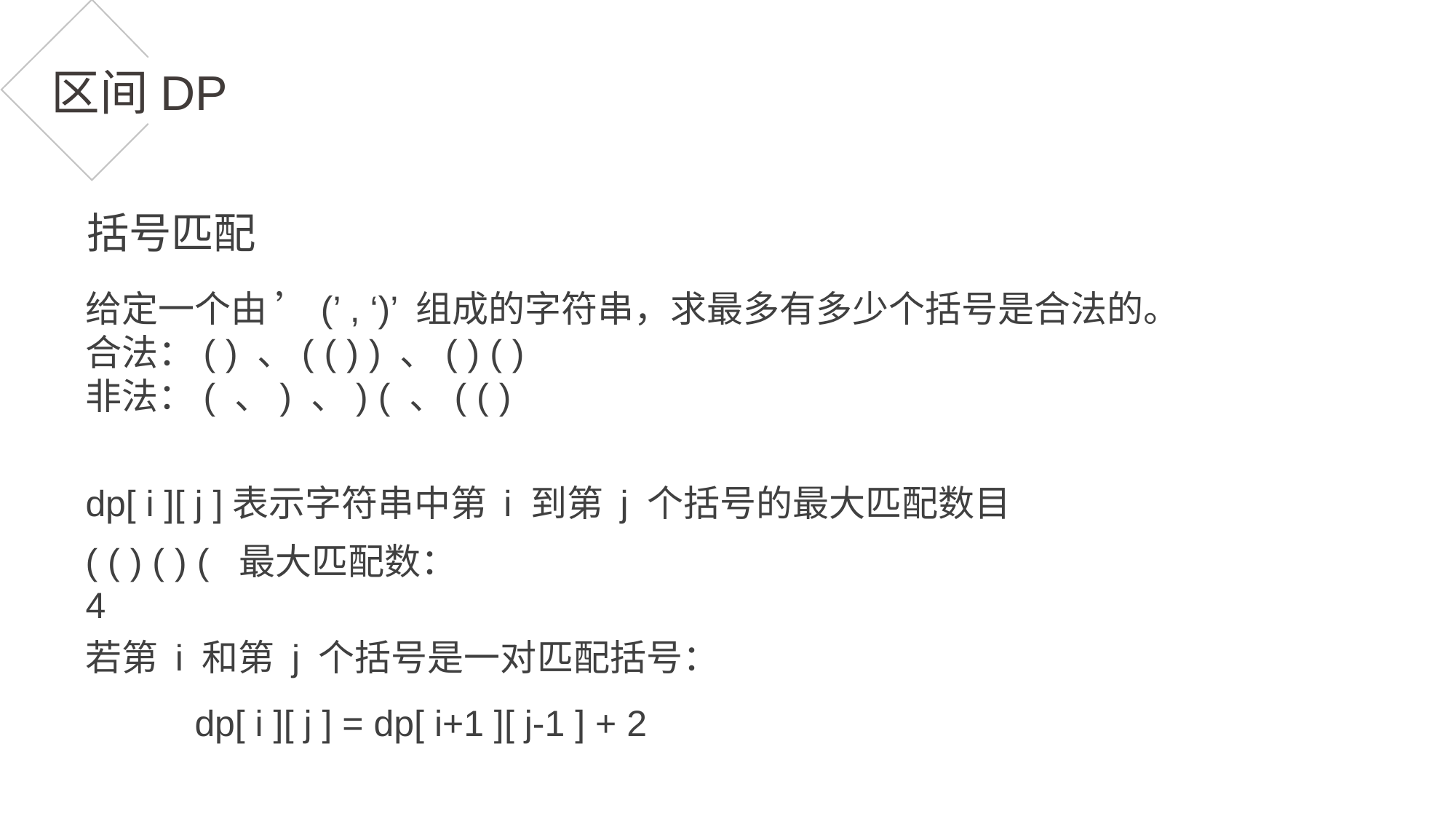

区间DP
括号匹配
给定一个由 ’(’ , ‘)’ 组成的字符串，求最多有多少个括号是合法的。
合法：( ) 、( ( ) ) 、( ) ( )
非法：( 、) 、) ( 、( ( )
dp[ i ][ j ]表示字符串中第 i 到第 j 个括号的最大匹配数目
( ( ) ( ) (  最大匹配数：4
若第 i 和第 j 个括号是一对匹配括号：
	dp[ i ][ j ] = dp[ i+1 ][ j-1 ] + 2